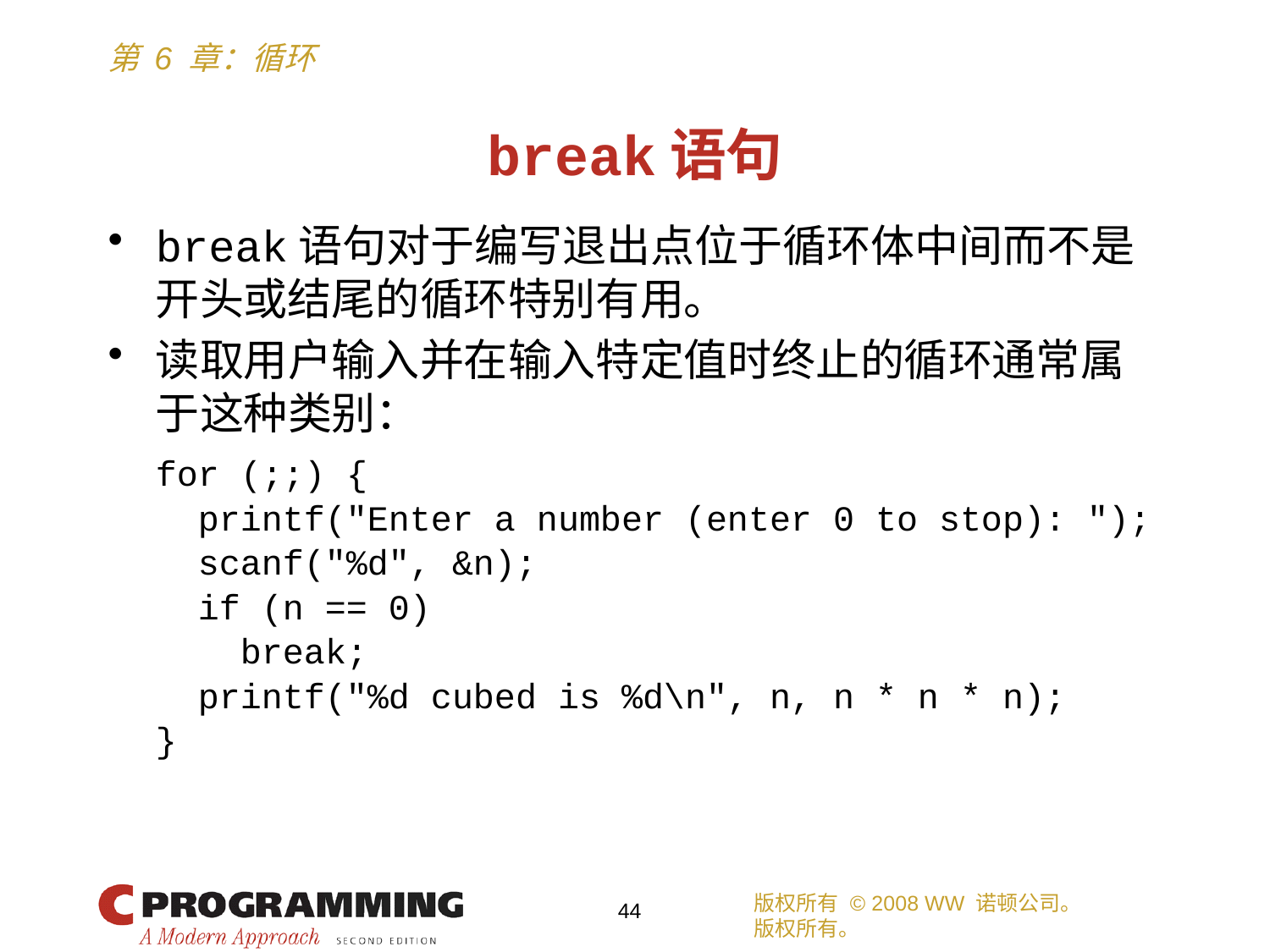

# break语句
break语句对于编写退出点位于循环体中间而不是开头或结尾的循环特别有用。
读取用户输入并在输入特定值时终止的循环通常属于这种类别：
	for (;;) {
	  printf("Enter a number (enter 0 to stop): ");
	  scanf("%d", &n);
	  if (n == 0)
	    break;
	  printf("%d cubed is %d\n", n, n * n * n);
	}
版权所有 © 2008 WW 诺顿公司。
版权所有。
44